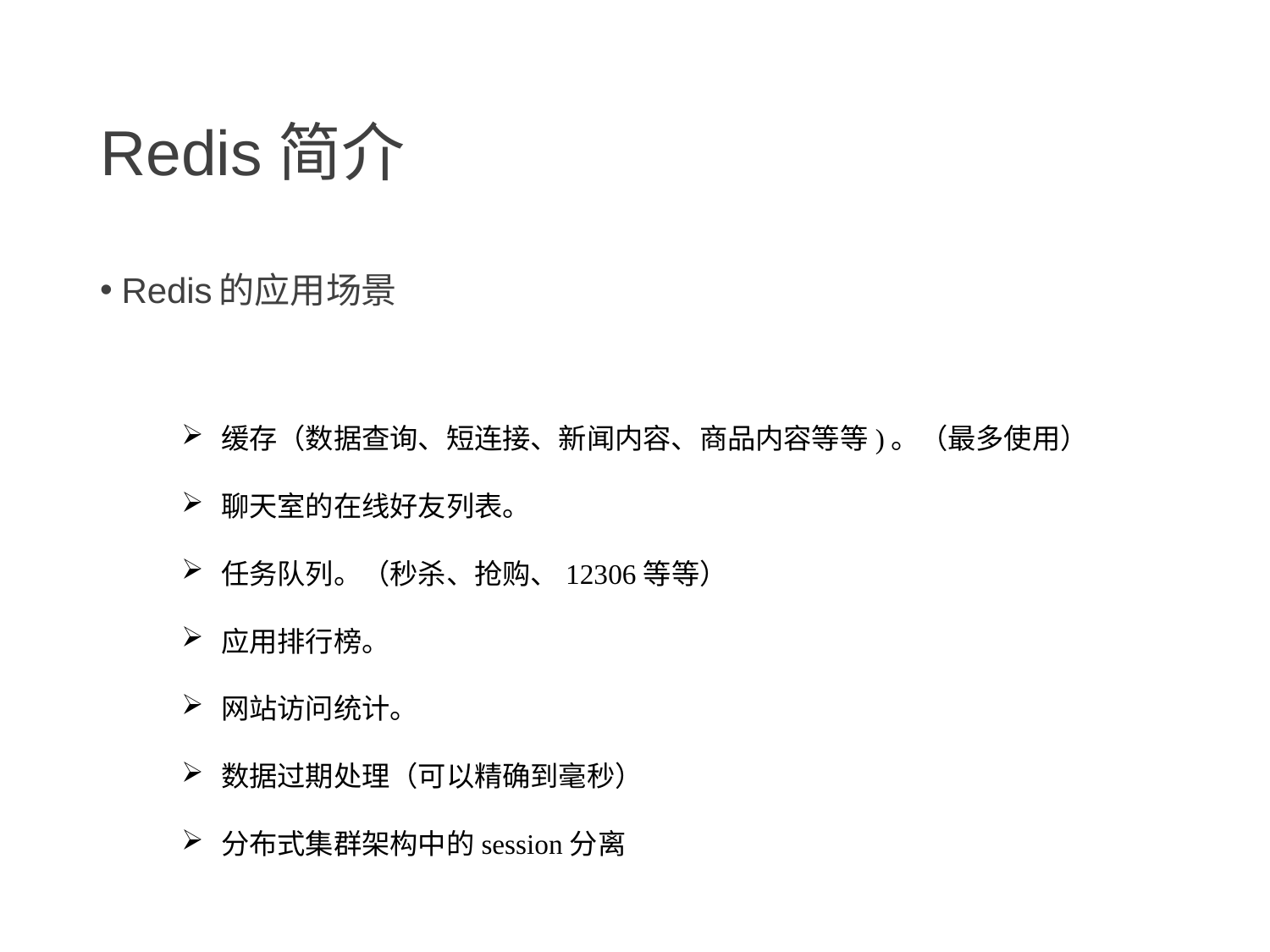

# Redis简介
Redis的应用场景
缓存（数据查询、短连接、新闻内容、商品内容等等)。（最多使用）
聊天室的在线好友列表。
任务队列。（秒杀、抢购、12306等等）
应用排行榜。
网站访问统计。
数据过期处理（可以精确到毫秒）
分布式集群架构中的session分离